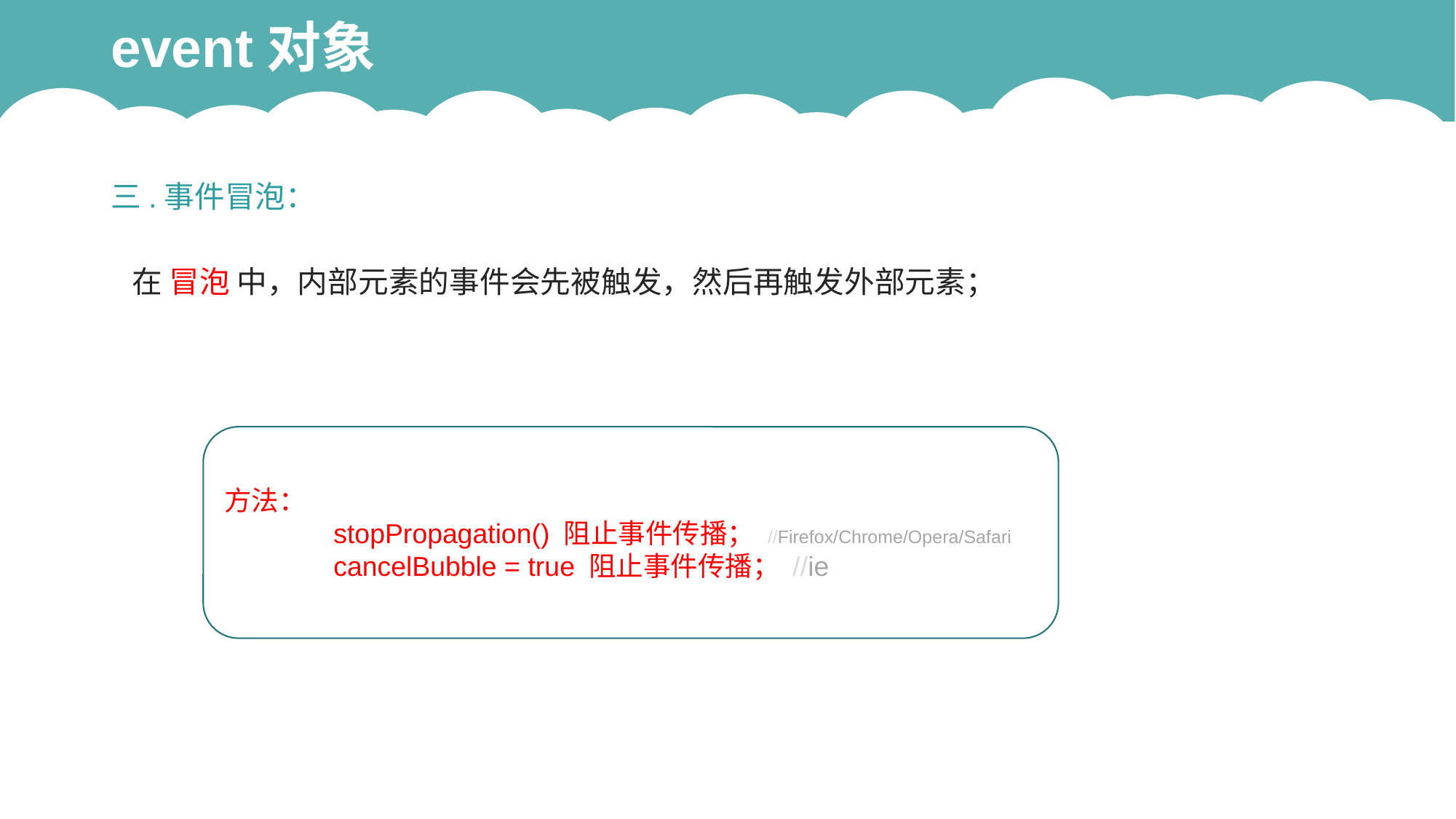

# event对象
三.事件冒泡：
在 冒泡 中，内部元素的事件会先被触发，然后再触发外部元素；
方法：
	stopPropagation() 阻止事件传播； //Firefox/Chrome/Opera/Safari
	cancelBubble = true 阻止事件传播； //ie